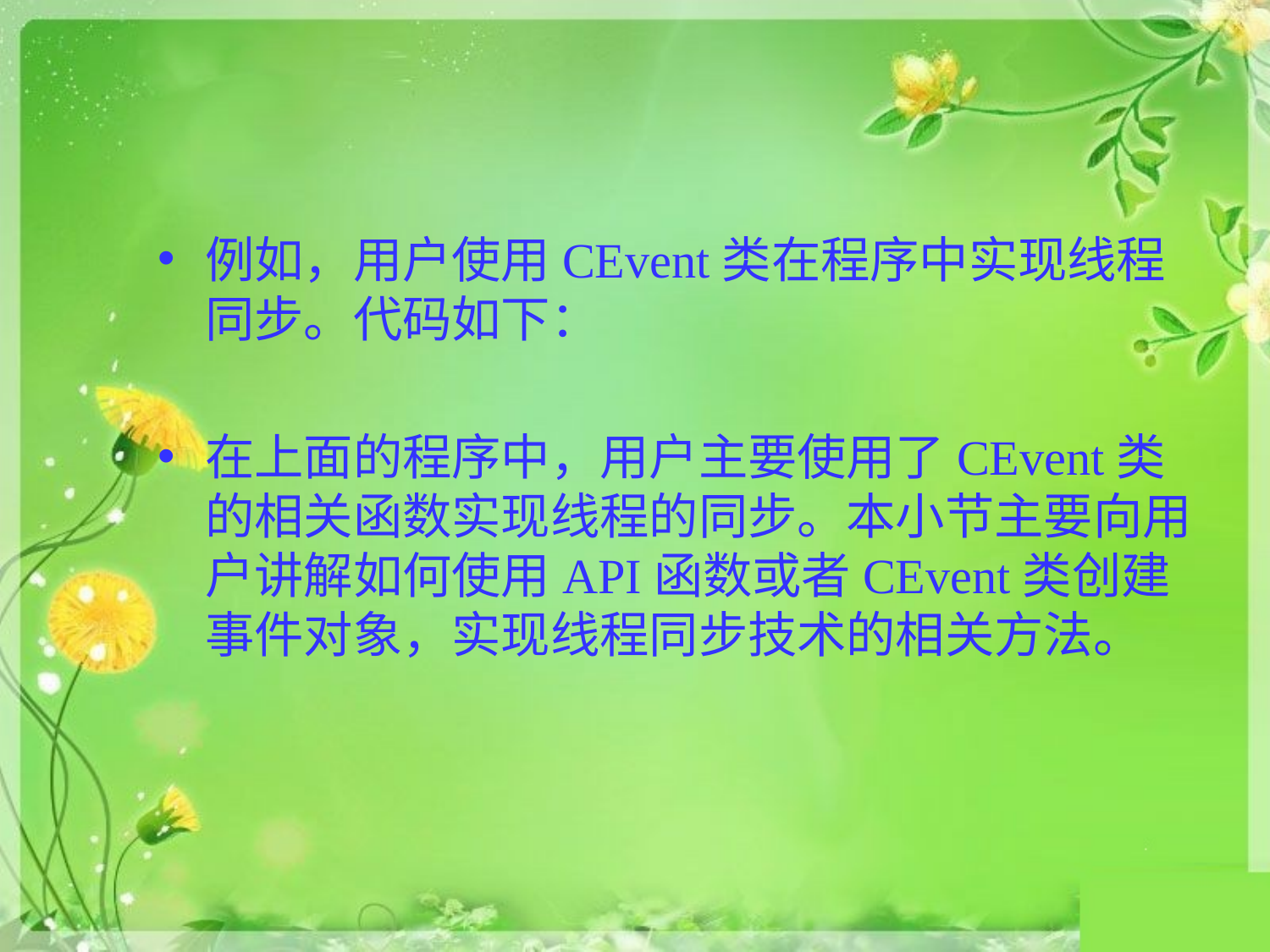

#
例如，用户使用CEvent类在程序中实现线程同步。代码如下：

在上面的程序中，用户主要使用了CEvent类的相关函数实现线程的同步。本小节主要向用户讲解如何使用API函数或者CEvent类创建事件对象，实现线程同步技术的相关方法。